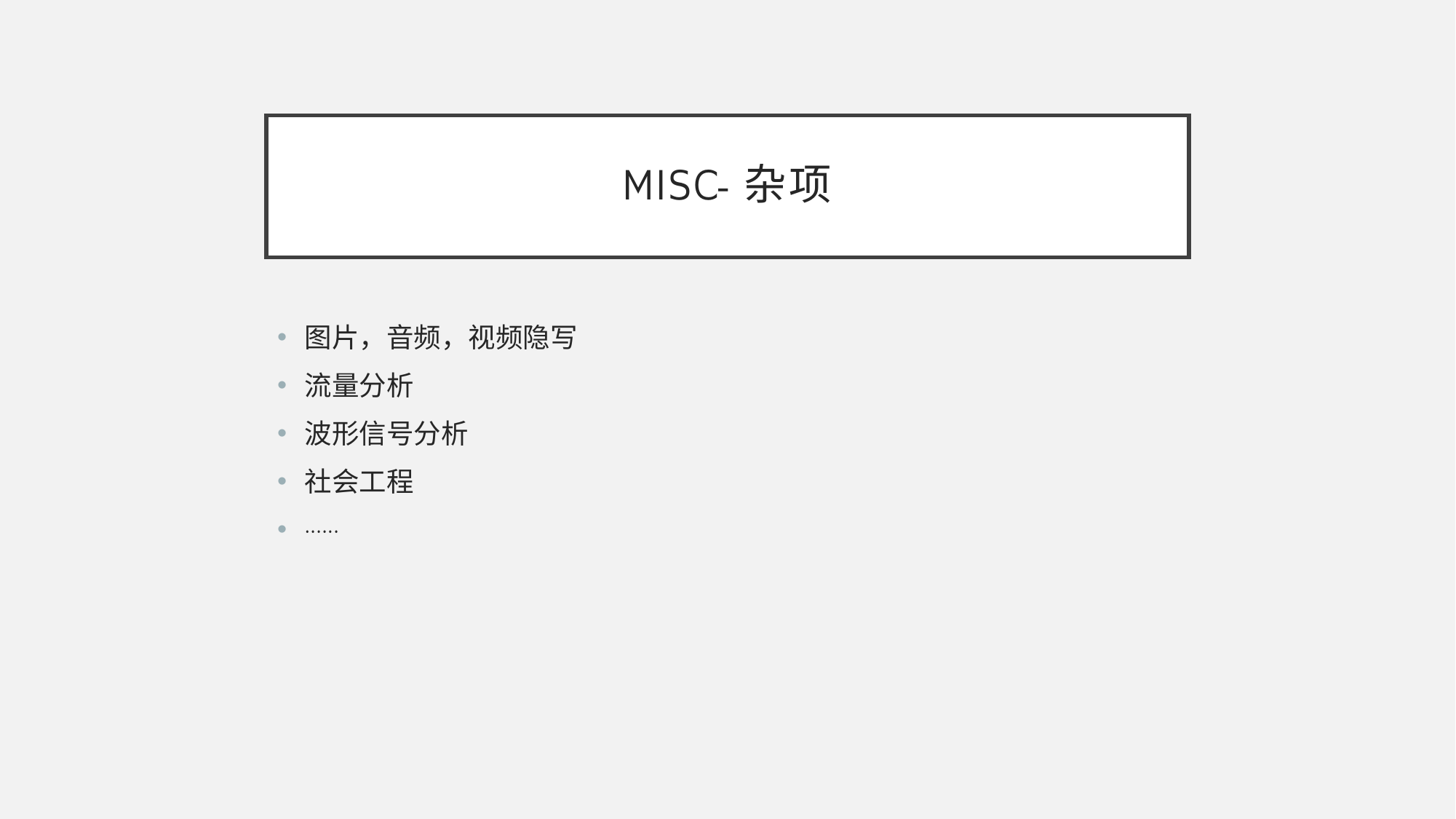

# Misc-杂项
图片，音频，视频隐写
流量分析
波形信号分析
社会工程
······